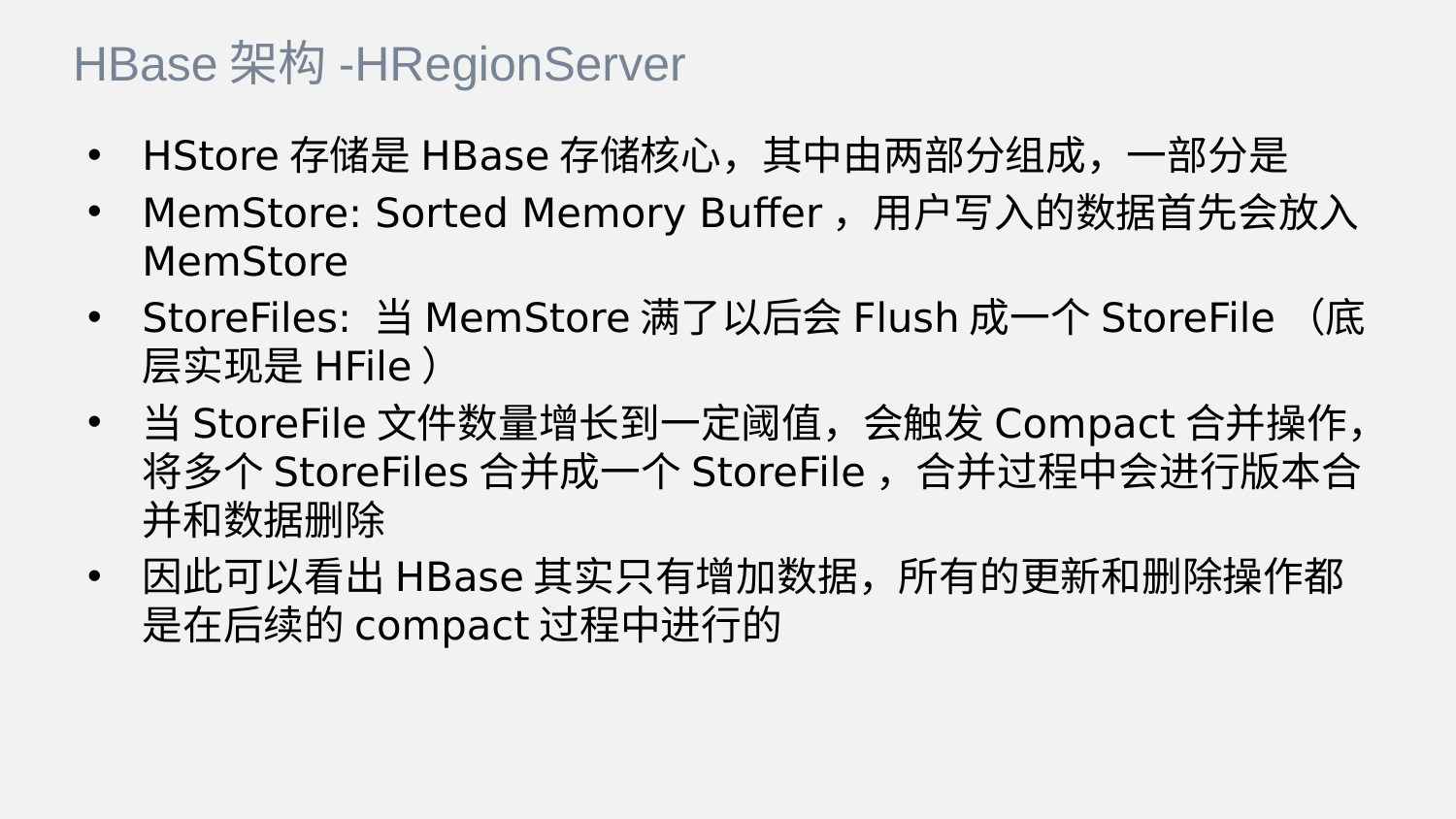

HBase架构-HRegionServer
HStore存储是HBase存储核心，其中由两部分组成，一部分是
MemStore: Sorted Memory Buffer，用户写入的数据首先会放入MemStore
StoreFiles: 当MemStore满了以后会Flush成一个StoreFile（底层实现是HFile）
当StoreFile文件数量增长到一定阈值，会触发Compact合并操作，将多个StoreFiles合并成一个StoreFile，合并过程中会进行版本合并和数据删除
因此可以看出HBase其实只有增加数据，所有的更新和删除操作都是在后续的compact过程中进行的